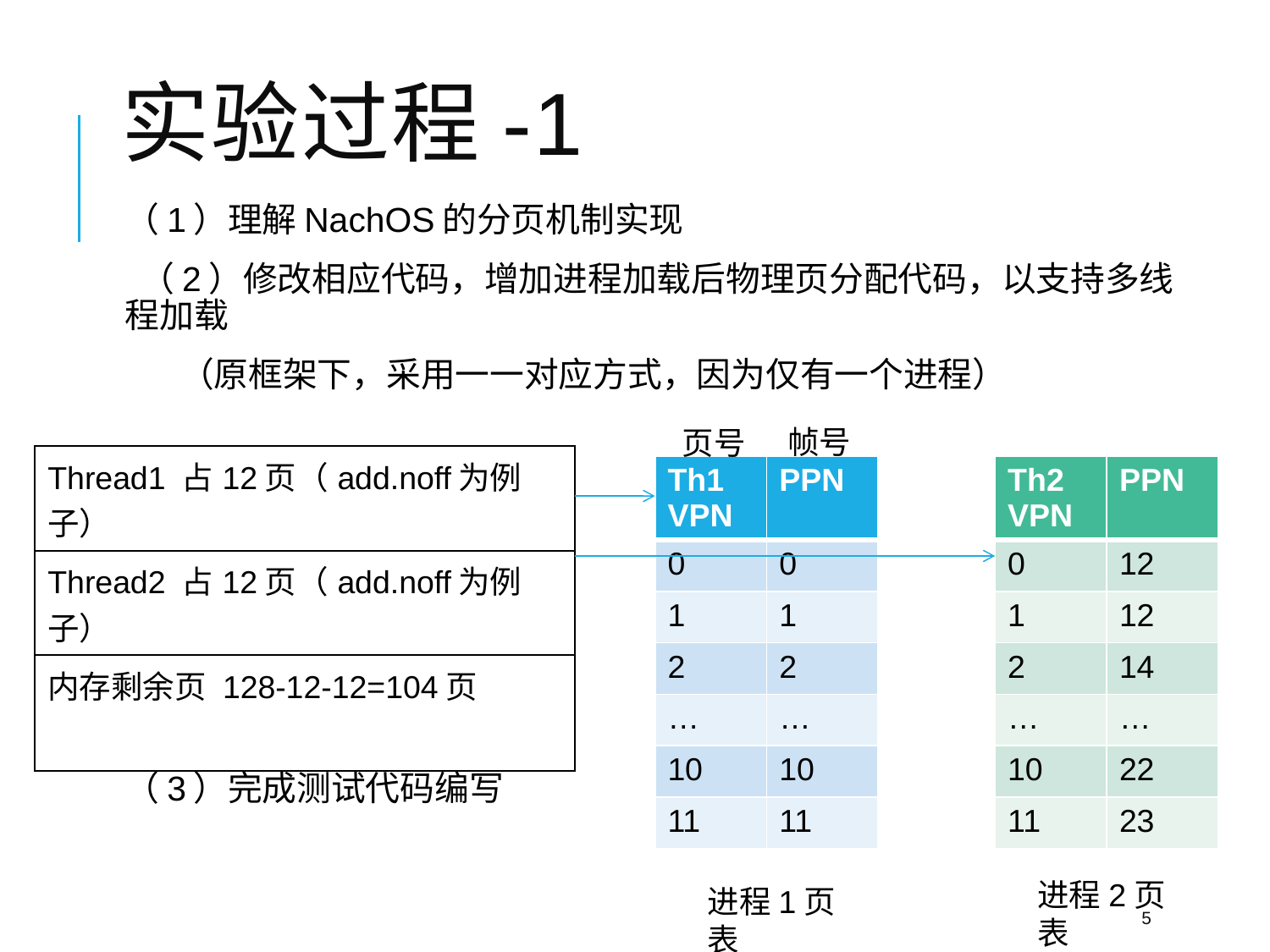

# 实验过程-1
（1）理解NachOS的分页机制实现
 （2）修改相应代码，增加进程加载后物理页分配代码，以支持多线程加载
      （原框架下，采用一一对应方式，因为仅有一个进程）

（3）完成测试代码编写

帧号
页号
| Thread1 占12页（add.noff为例子） |
| --- |
| Thread2 占12页（add.noff为例子） |
| 内存剩余页 128-12-12=104页 |
| Th1 VPN | PPN |
| --- | --- |
| 0 | 0 |
| 1 | 1 |
| 2 | 2 |
| … | … |
| 10 | 10 |
| 11 | 11 |
| Th2 VPN | PPN |
| --- | --- |
| 0 | 12 |
| 1 | 12 |
| 2 | 14 |
| … | … |
| 10 | 22 |
| 11 | 23 |
进程2页表
进程1页表
5